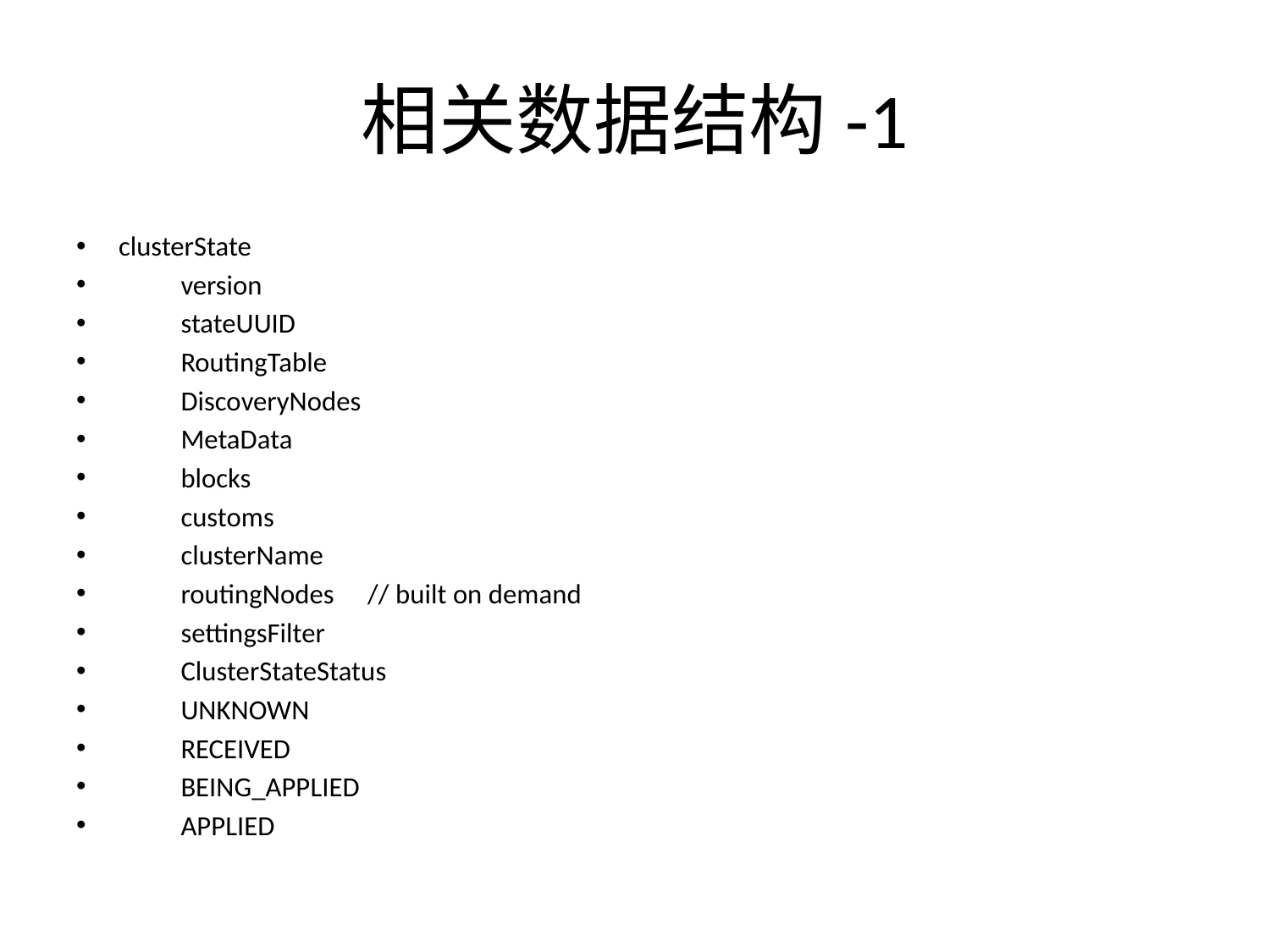

# 相关数据结构-1
clusterState
	version
	stateUUID
	RoutingTable
	DiscoveryNodes
	MetaData
	blocks
	customs
	clusterName
	routingNodes	// built on demand
	settingsFilter
	ClusterStateStatus
		UNKNOWN
		RECEIVED
		BEING_APPLIED
		APPLIED